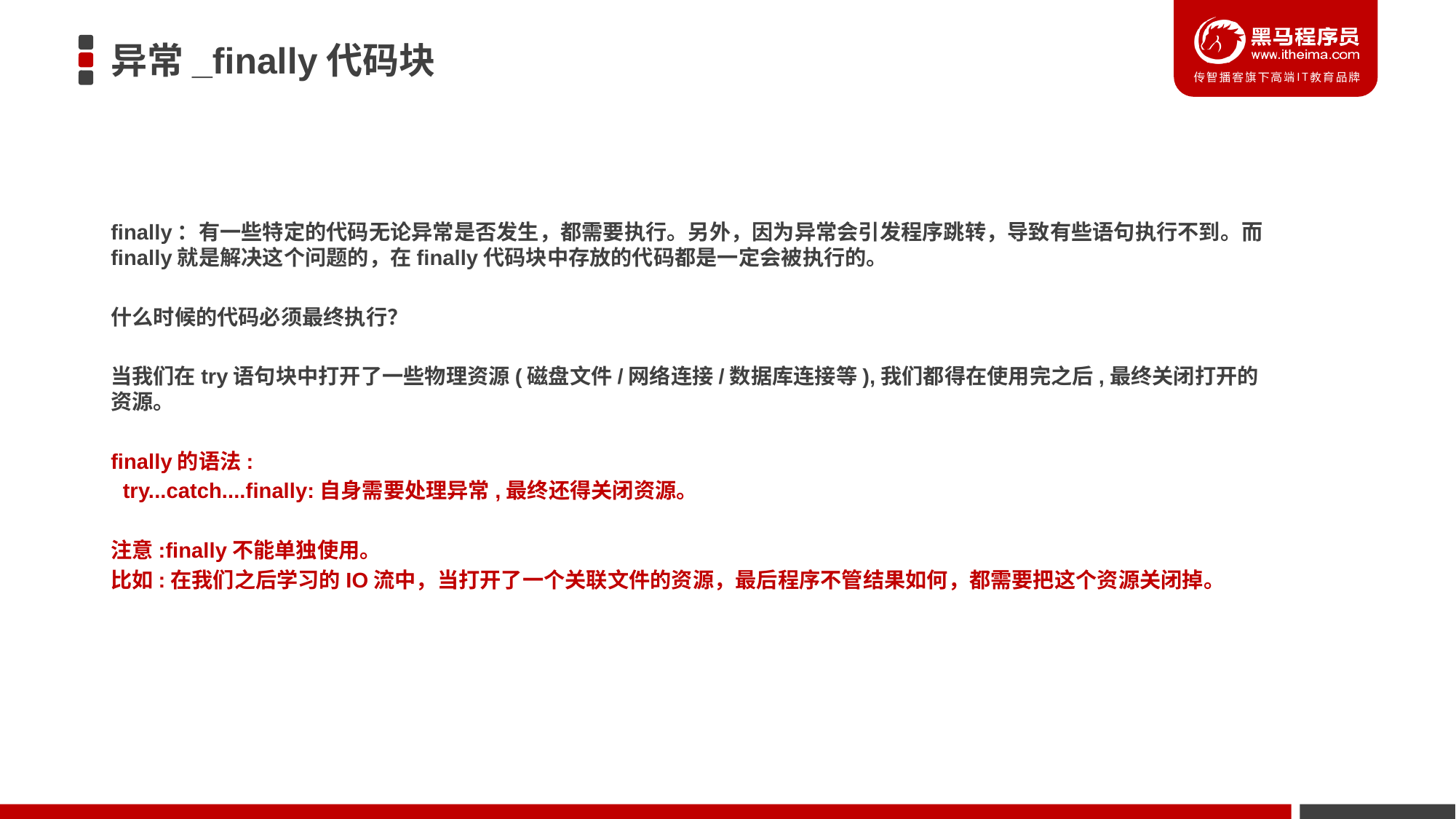

# 异常_finally代码块

finally：有一些特定的代码无论异常是否发生，都需要执行。另外，因为异常会引发程序跳转，导致有些语句执行不到。而finally就是解决这个问题的，在finally代码块中存放的代码都是一定会被执行的。

什么时候的代码必须最终执行？

当我们在try语句块中打开了一些物理资源(磁盘文件/网络连接/数据库连接等),我们都得在使用完之后,最终关闭打开的资源。

finally的语法:
  try...catch....finally:自身需要处理异常,最终还得关闭资源。

注意:finally不能单独使用。
比如:在我们之后学习的IO流中，当打开了一个关联文件的资源，最后程序不管结果如何，都需要把这个资源关闭掉。